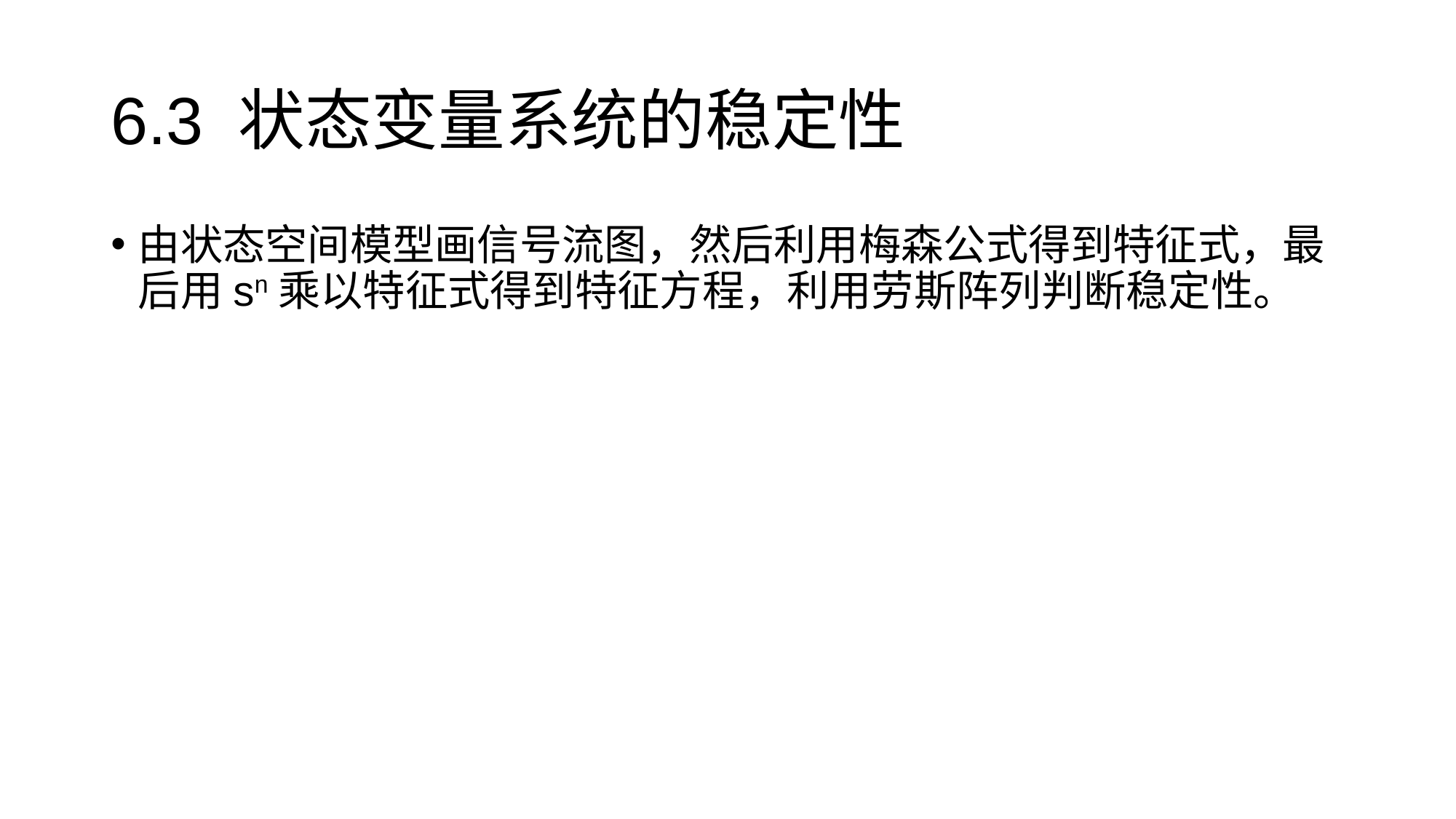

# 6.3 状态变量系统的稳定性
由状态空间模型画信号流图，然后利用梅森公式得到特征式，最后用sn乘以特征式得到特征方程，利用劳斯阵列判断稳定性。